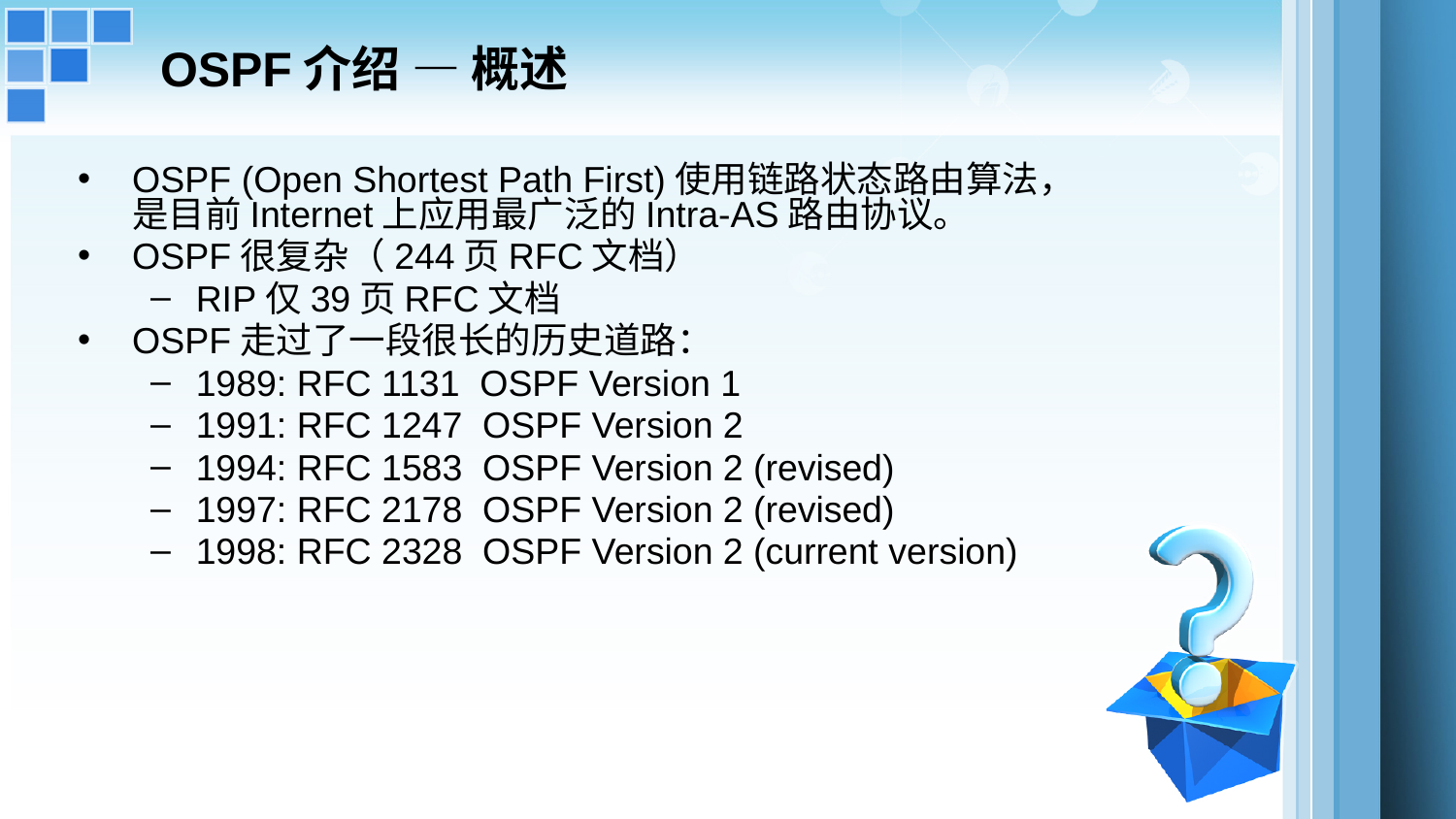

OSPF介绍 — 概述
OSPF (Open Shortest Path First)使用链路状态路由算法，是目前Internet上应用最广泛的Intra-AS路由协议。
OSPF很复杂（244页RFC文档）
RIP仅39页RFC文档
OSPF走过了一段很长的历史道路：
1989: RFC 1131  OSPF Version 1
1991: RFC 1247  OSPF Version 2
1994: RFC 1583  OSPF Version 2 (revised)
1997: RFC 2178  OSPF Version 2 (revised)
1998: RFC 2328  OSPF Version 2 (current version)